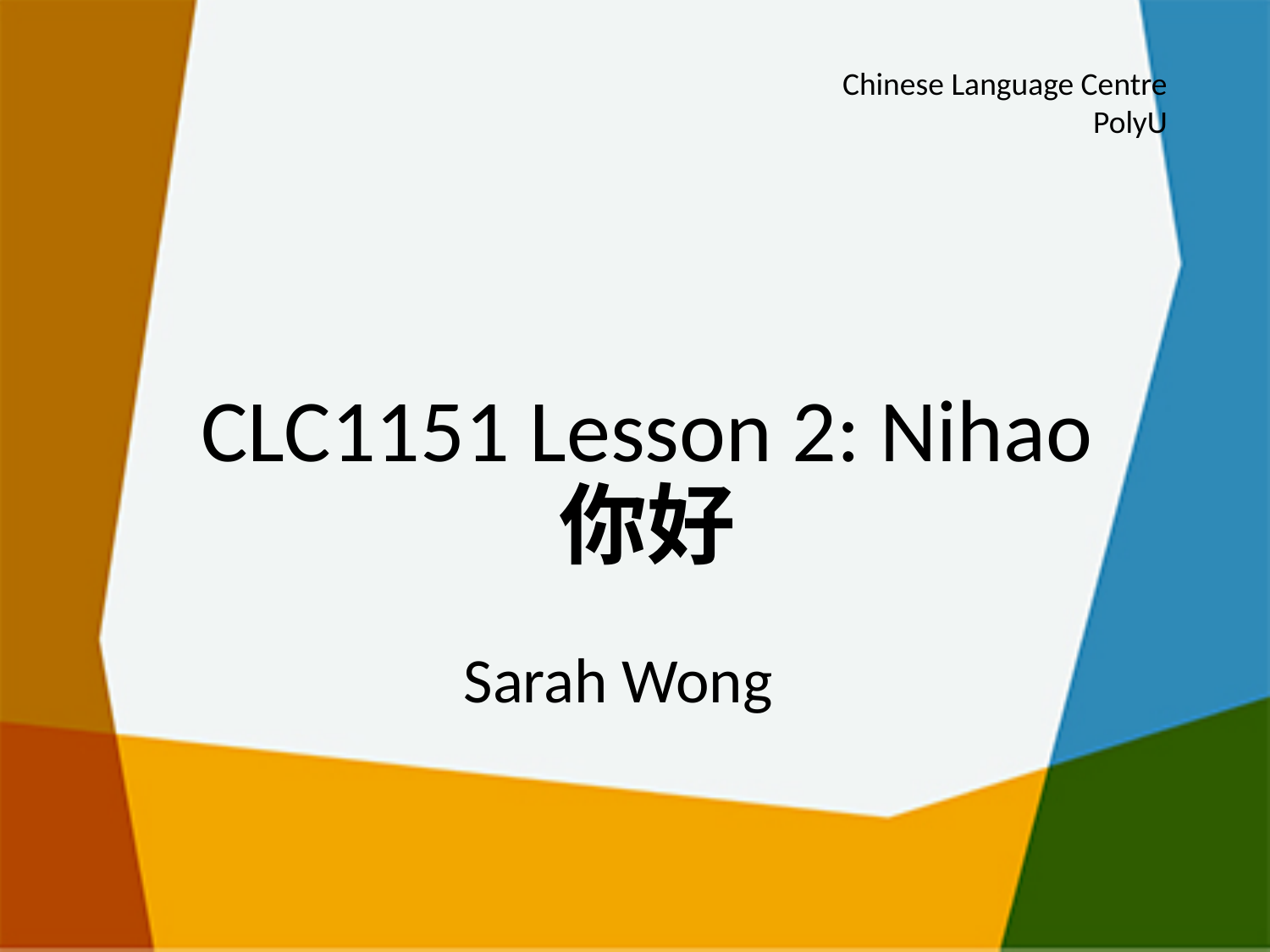

Chinese Language Centre
PolyU
# CLC1151 Lesson 2: Nihao 你好
Sarah Wong